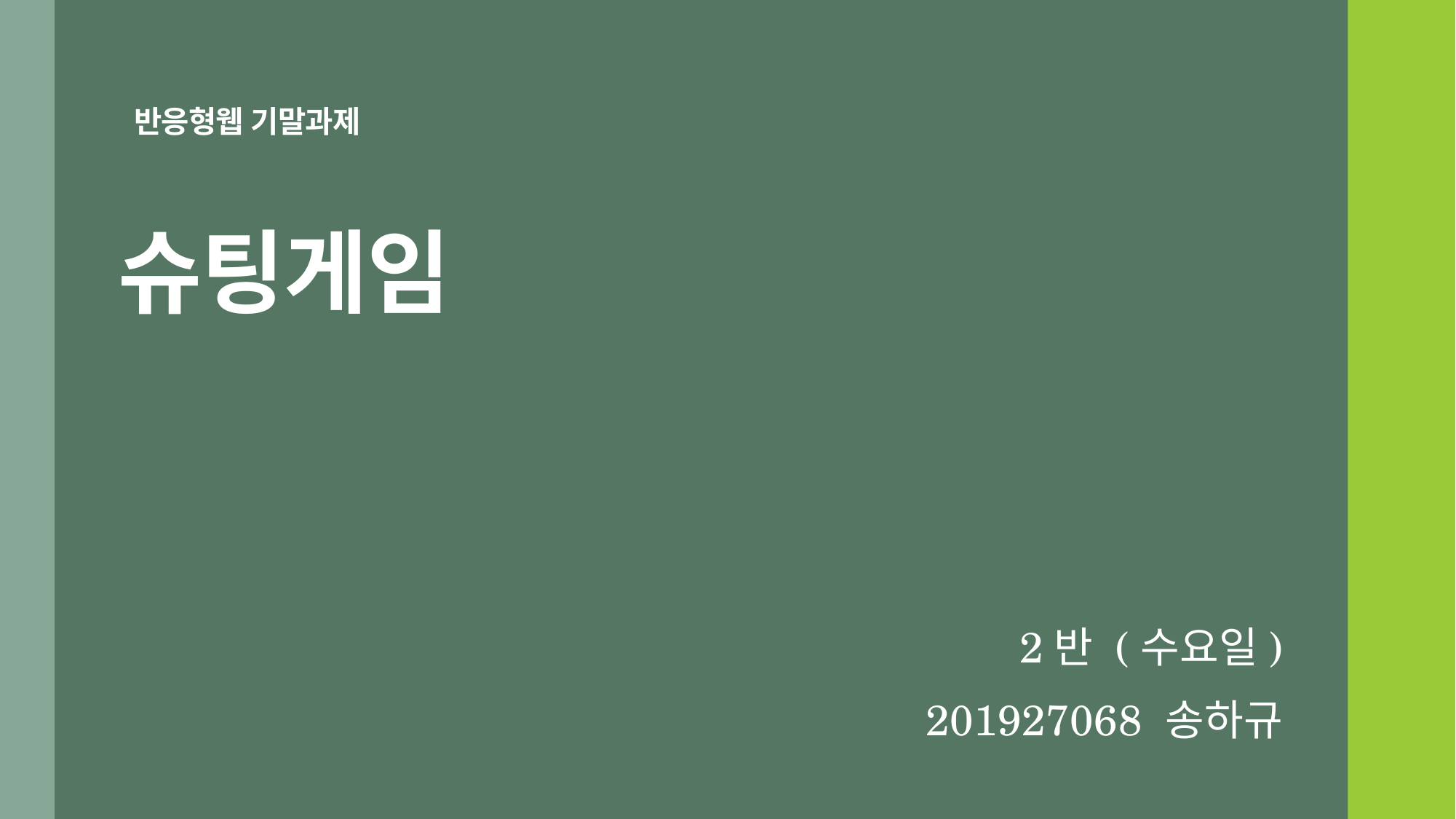

# 반응형웹 기말과제 슈팅게임

2반 (수요일)
201927068 송하규